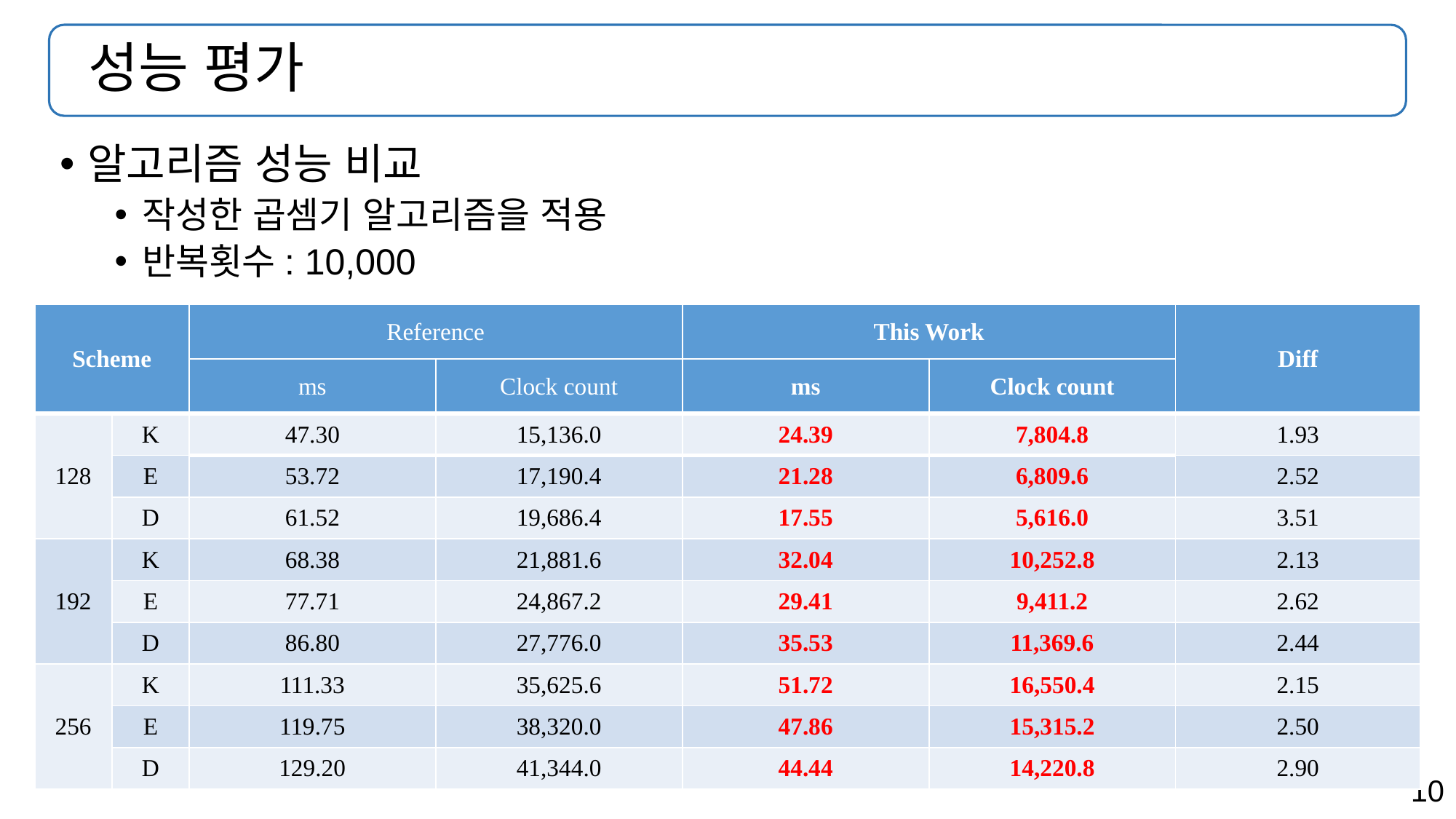

# 성능 평가
알고리즘 성능 비교
작성한 곱셈기 알고리즘을 적용
반복횟수: 10,000
| Scheme |  | Reference |  | This Work |  | Diff |
| --- | --- | --- | --- | --- | --- | --- |
|  |  | ms | Clock count | ms | Clock count |  |
| 128 | K | 47.30 | 15,136.0 | 24.39 | 7,804.8 | 1.93 |
|  | E | 53.72 | 17,190.4 | 21.28 | 6,809.6 | 2.52 |
|  | D | 61.52 | 19,686.4 | 17.55 | 5,616.0 | 3.51 |
| 192 | K | 68.38 | 21,881.6 | 32.04 | 10,252.8 | 2.13 |
|  | E | 77.71 | 24,867.2 | 29.41 | 9,411.2 | 2.62 |
|  | D | 86.80 | 27,776.0 | 35.53 | 11,369.6 | 2.44 |
| 256 | K | 111.33 | 35,625.6 | 51.72 | 16,550.4 | 2.15 |
|  | E | 119.75 | 38,320.0 | 47.86 | 15,315.2 | 2.50 |
|  | D | 129.20 | 41,344.0 | 44.44 | 14,220.8 | 2.90 |